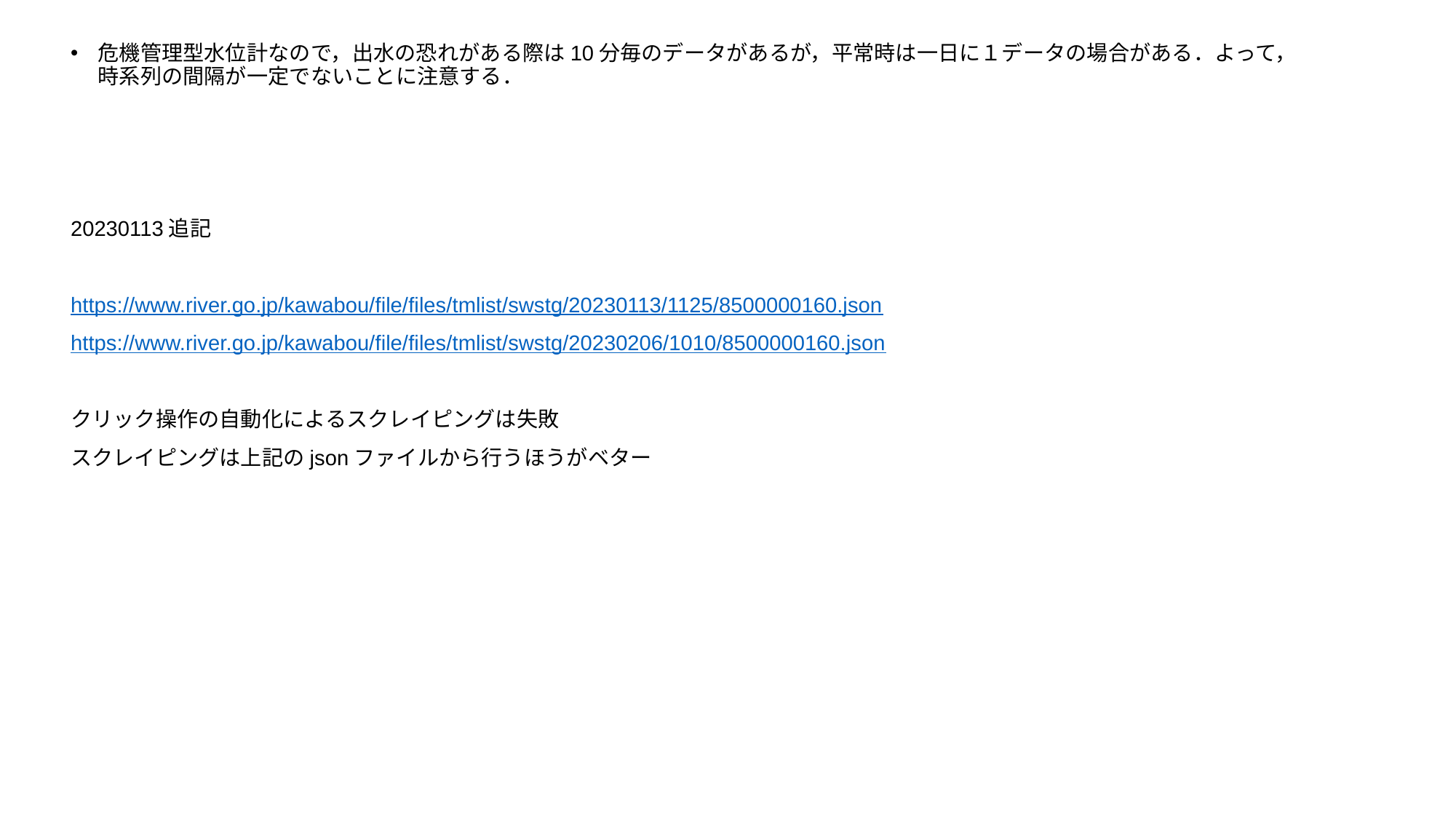

危機管理型水位計なので，出水の恐れがある際は10分毎のデータがあるが，平常時は一日に１データの場合がある．よって，時系列の間隔が一定でないことに注意する．

20230113追記

https://www.river.go.jp/kawabou/file/files/tmlist/swstg/20230113/1125/8500000160.json
https://www.river.go.jp/kawabou/file/files/tmlist/swstg/20230206/1010/8500000160.json

クリック操作の自動化によるスクレイピングは失敗
スクレイピングは上記のjsonファイルから行うほうがベター